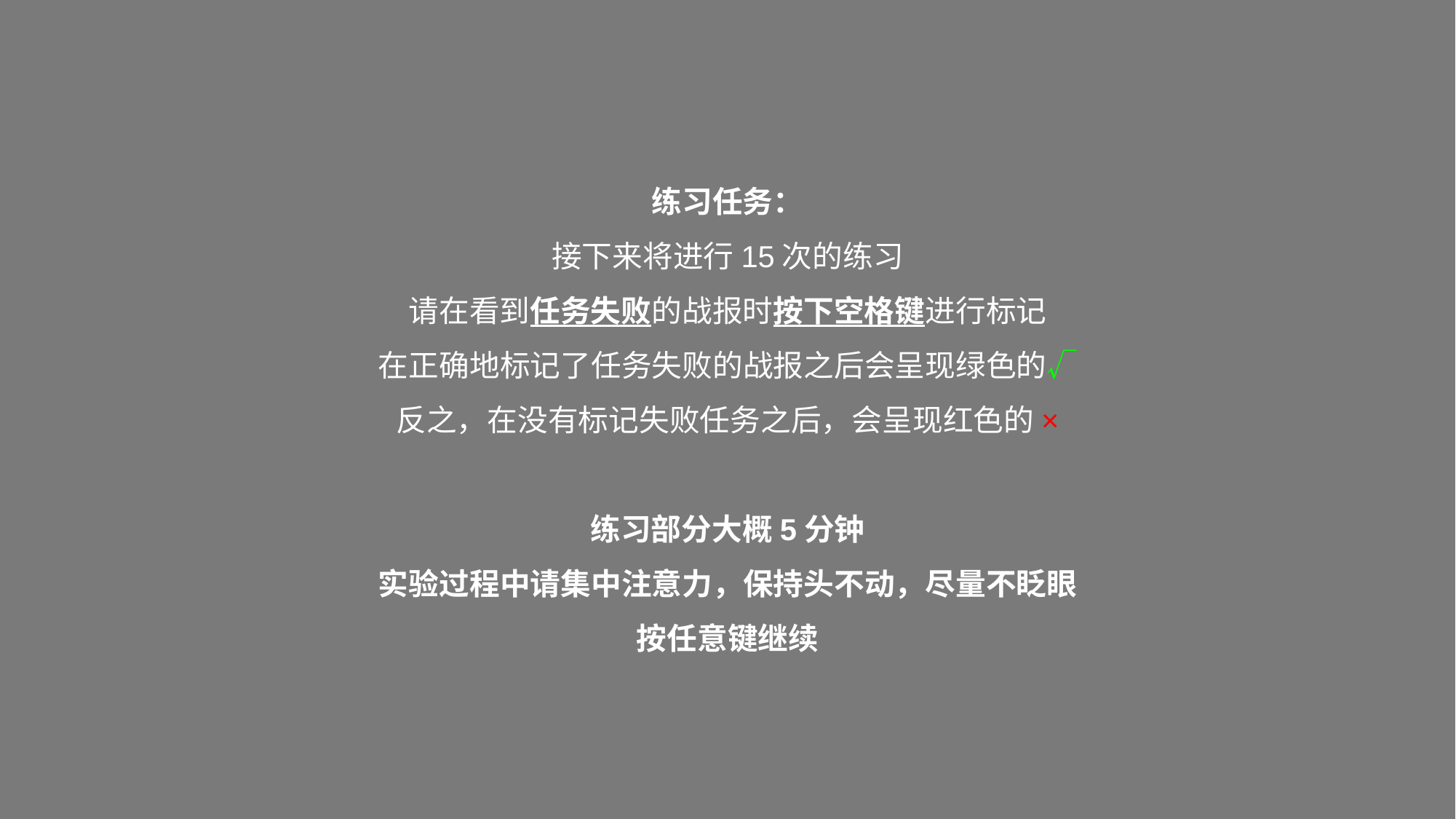

练习任务：
接下来将进行15次的练习
请在看到任务失败的战报时按下空格键进行标记
在正确地标记了任务失败的战报之后会呈现绿色的√
反之，在没有标记失败任务之后，会呈现红色的×

练习部分大概5分钟
实验过程中请集中注意力，保持头不动，尽量不眨眼
按任意键继续